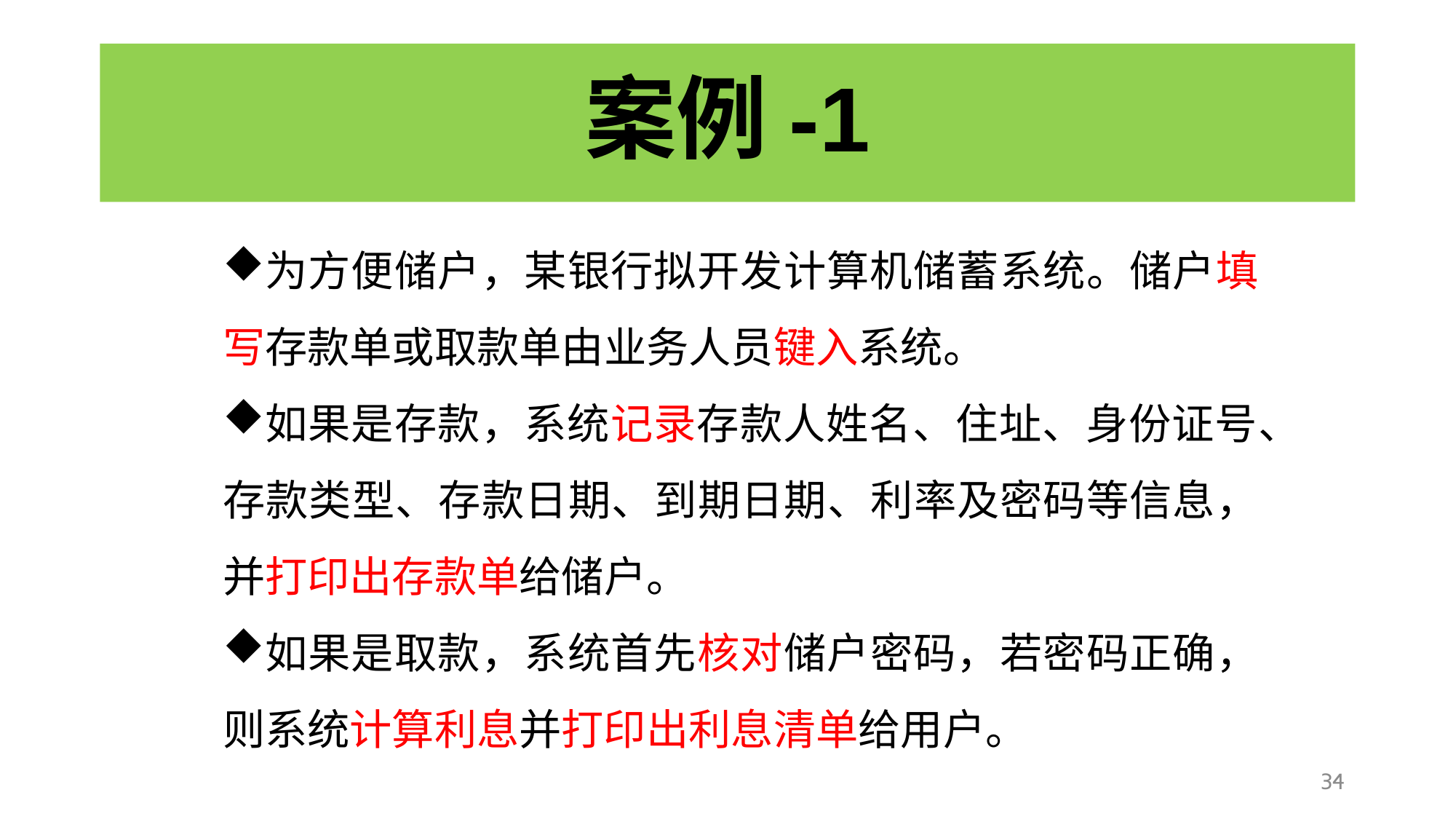

# 案例-1
为方便储户，某银行拟开发计算机储蓄系统。储户填写存款单或取款单由业务人员键入系统。
如果是存款，系统记录存款人姓名、住址、身份证号、存款类型、存款日期、到期日期、利率及密码等信息，并打印出存款单给储户。
如果是取款，系统首先核对储户密码，若密码正确，则系统计算利息并打印出利息清单给用户。
34